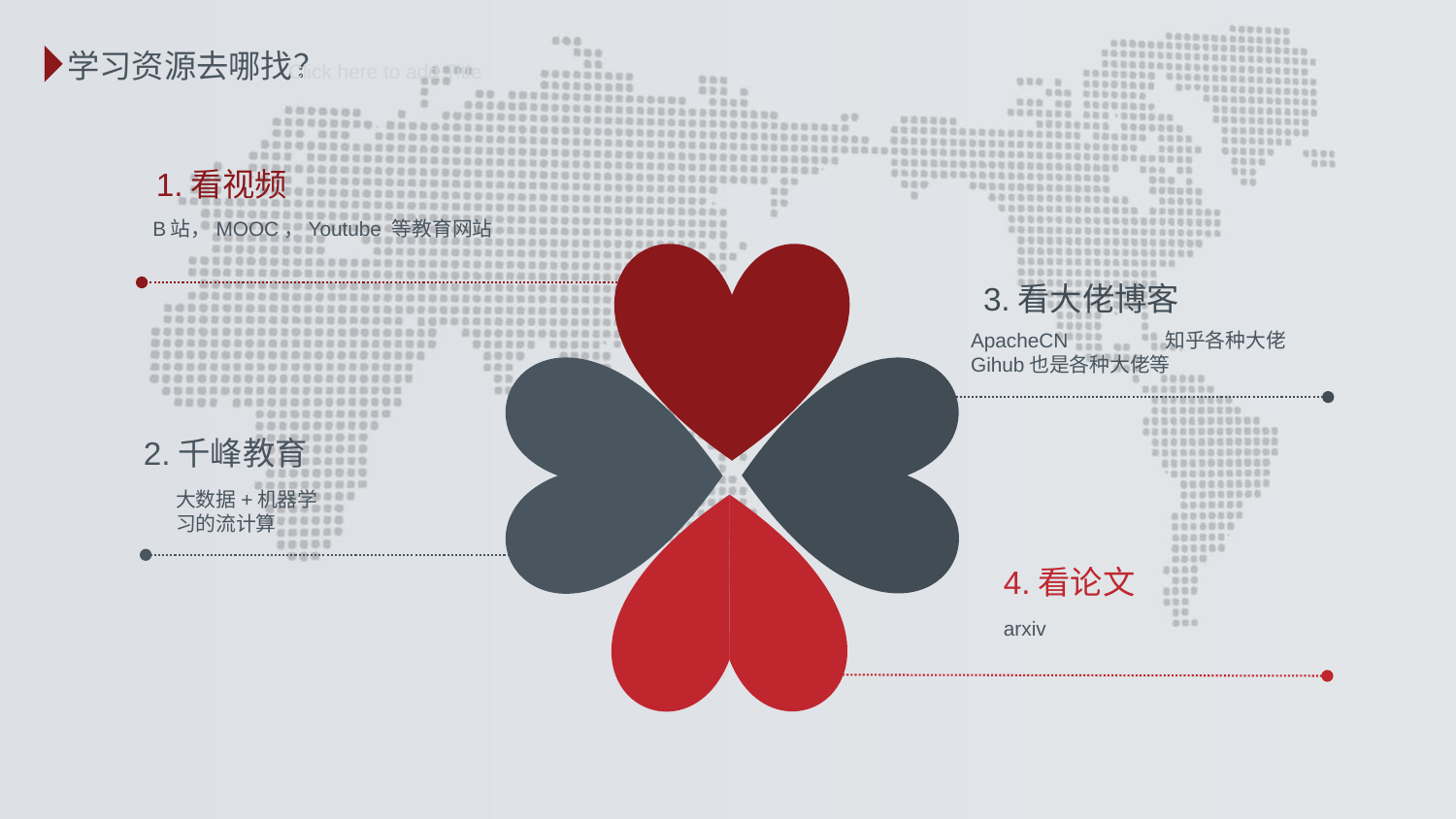

学习资源去哪找？
  Click here to add Title

1.看视频
B站，MOOC，Youtube 等教育网站

3.看大佬博客
知乎各种大佬

ApacheCN
Gihub也是各种大佬等

2.千峰教育
大数据+机器学习的流计算

4.看论文

arxiv